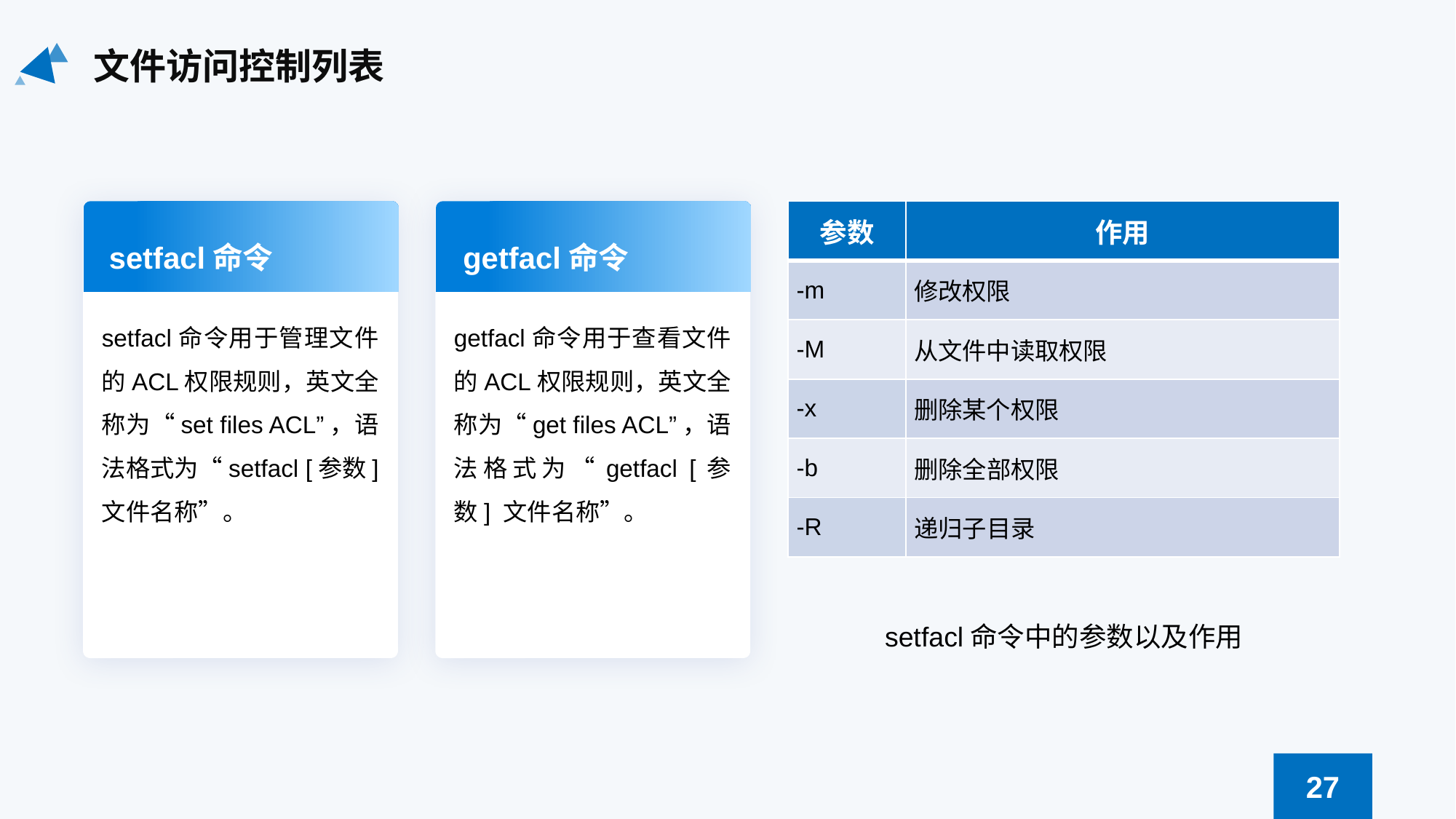

文件访问控制列表

| 参数 | 作用 |
| --- | --- |
| -m | 修改权限 |
| -M | 从文件中读取权限 |
| -x | 删除某个权限 |
| -b | 删除全部权限 |
| -R | 递归子目录 |

setfacl命令
getfacl命令
setfacl命令用于管理文件的ACL权限规则，英文全称为“set files ACL”，语法格式为“setfacl [参数] 文件名称”。
getfacl命令用于查看文件的ACL权限规则，英文全称为“get files ACL”，语法格式为“getfacl [参数] 文件名称”。
setfacl命令中的参数以及作用

27